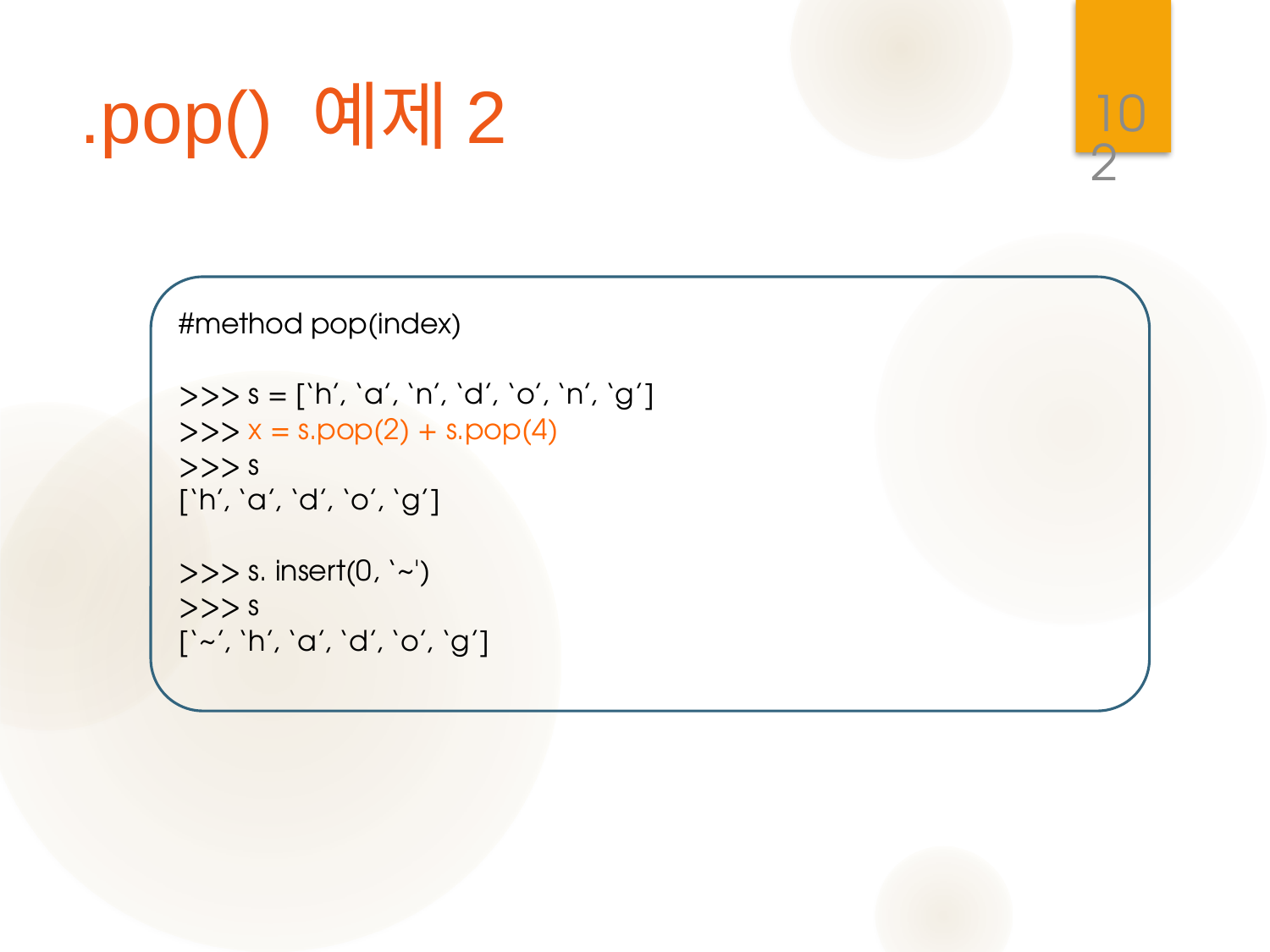

102
# .pop() 예제2

#method pop(index)

>>> s = [‘h’, ‘a’, ‘n’, ‘d’, ‘o’, ‘n’, ‘g’]
>>> x = s.pop(2) + s.pop(4)
>>> s
[‘h’, ‘a’, ‘d’, ‘o’, ‘g’]

>>> s. insert(0, ‘~')
>>> s
[‘~’, ‘h’, ‘a’, ‘d’, ‘o’, ‘g’]